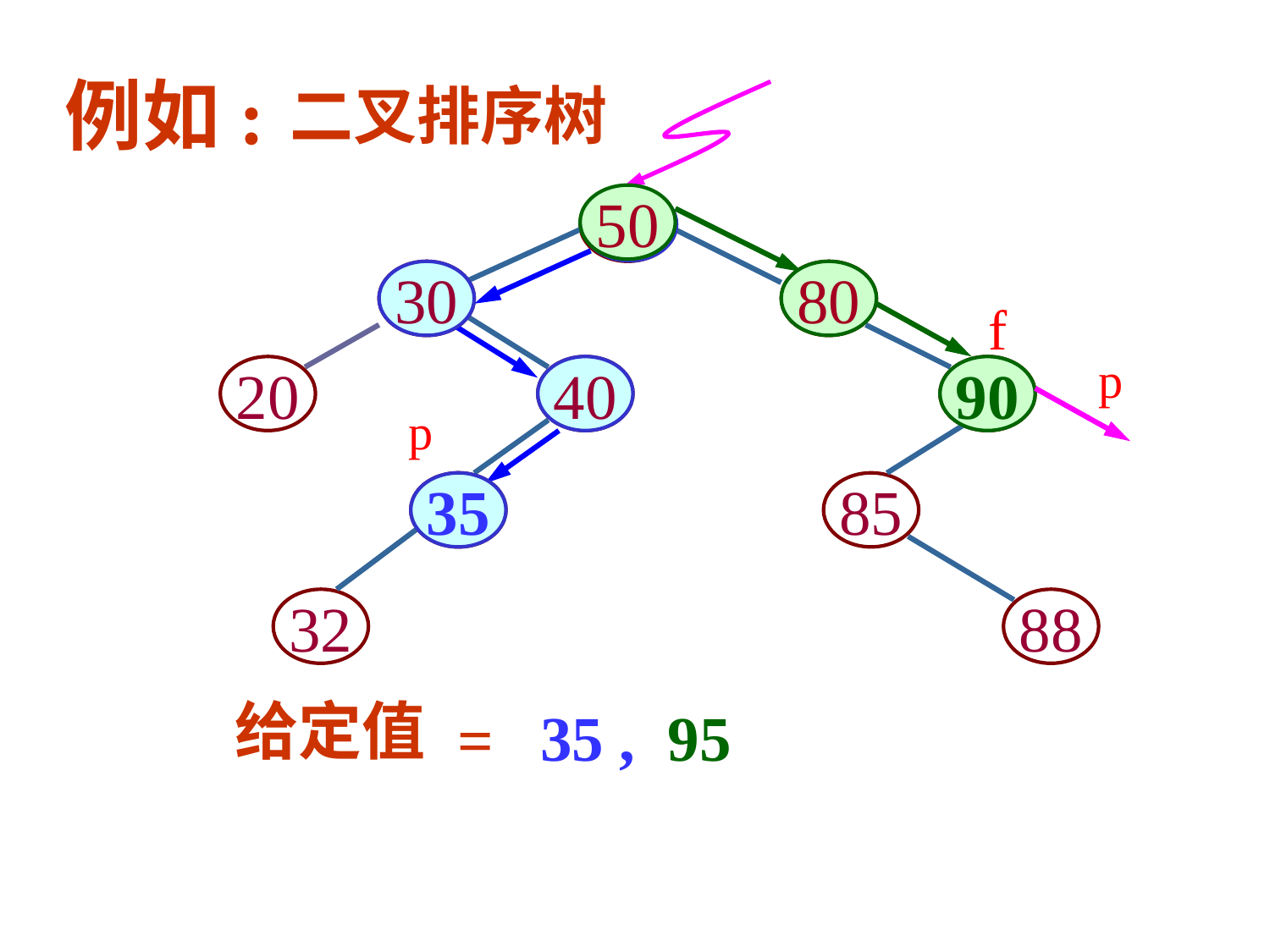

例如:
二叉排序树

50
50

30
80

20
40
90

35
85

32
88
50

30
80
f

p
40
90

p

35
给定值
35 ,
95
=